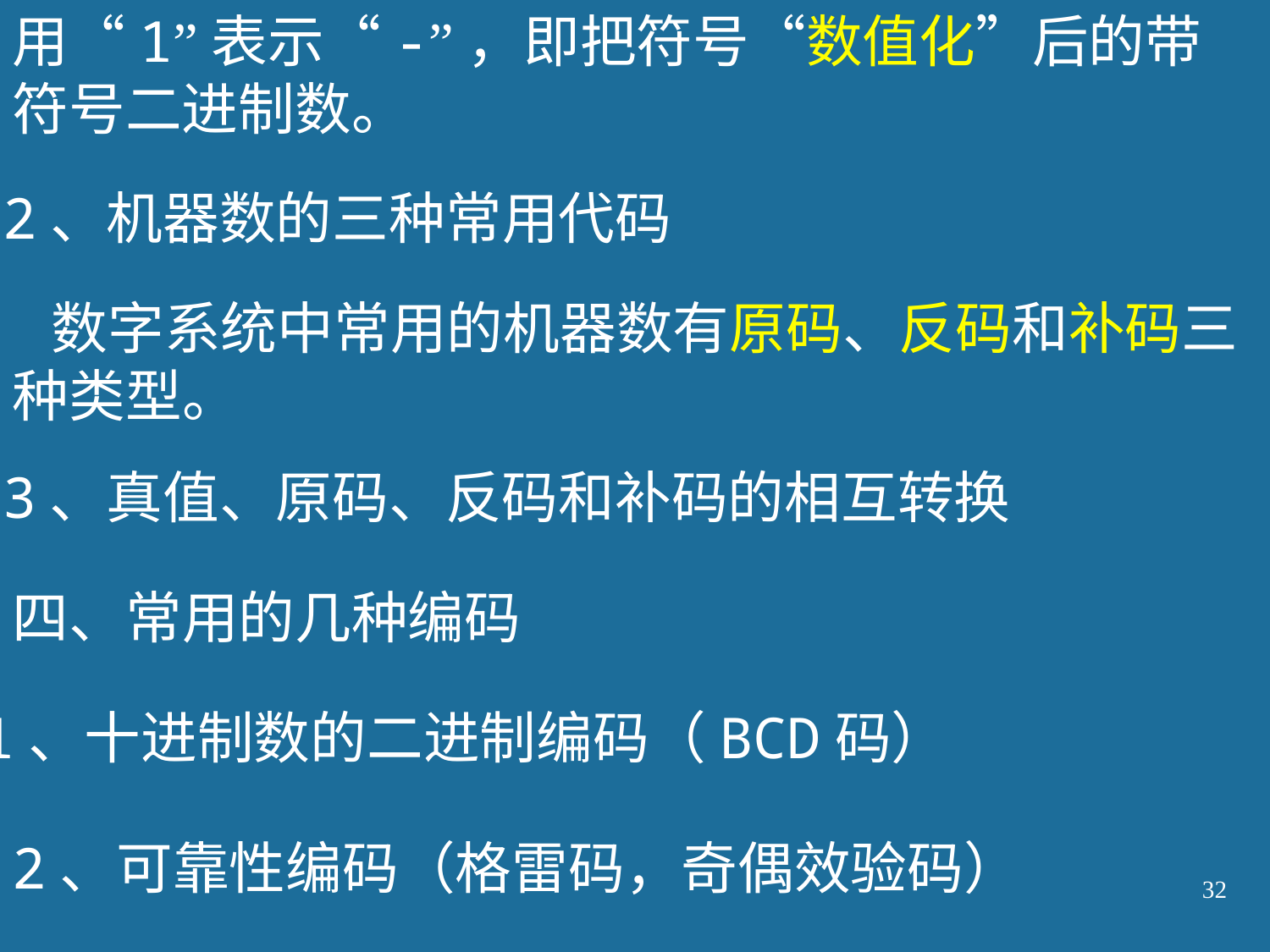

用“1”表示“-”，即把符号“数值化”后的带符号二进制数。
2、机器数的三种常用代码
  数字系统中常用的机器数有原码、反码和补码三种类型。
3、真值、原码、反码和补码的相互转换
四、常用的几种编码
1、十进制数的二进制编码（BCD码）
2、可靠性编码（格雷码，奇偶效验码）
32